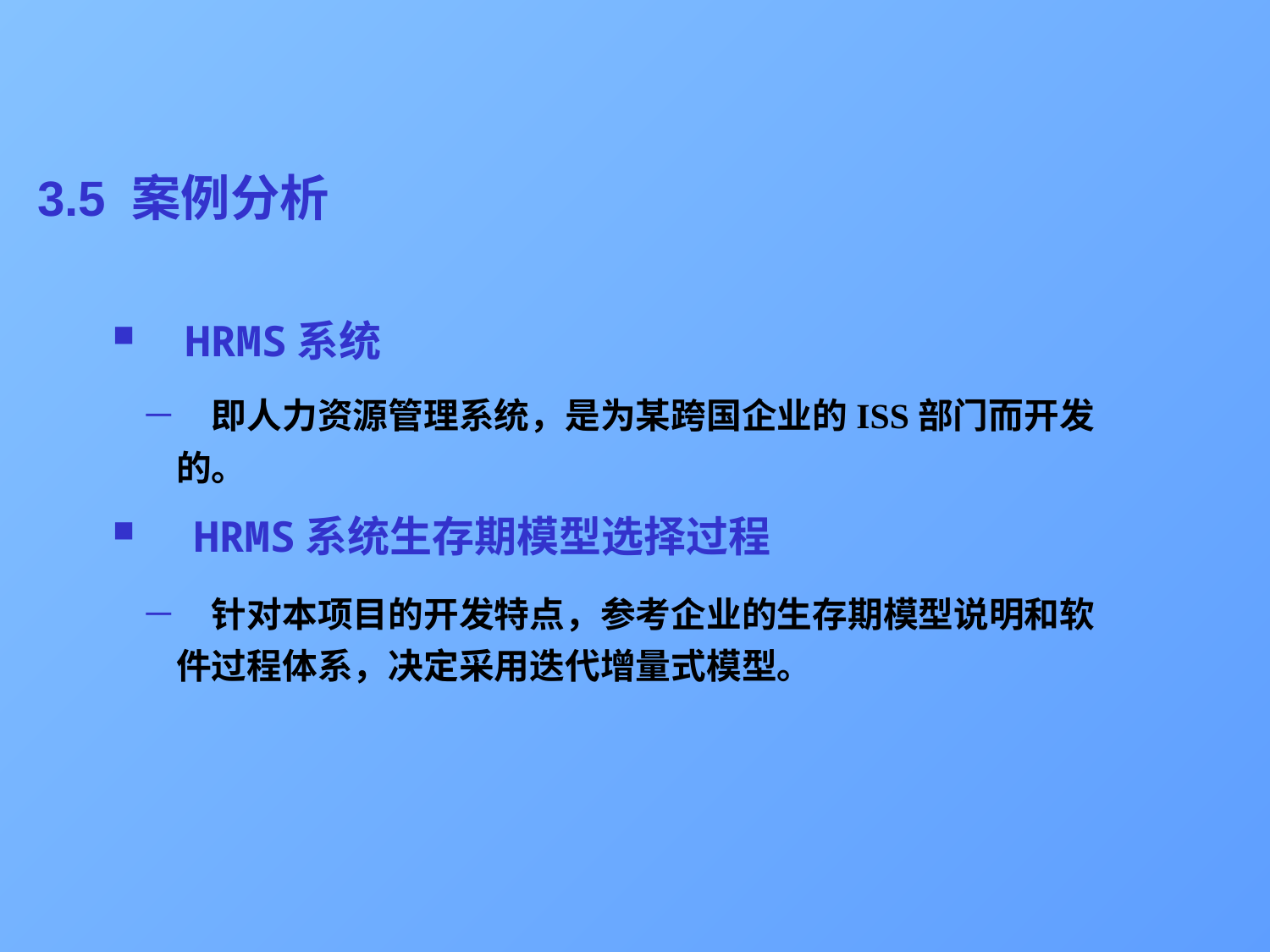

# 3.5 案例分析

    HRMS系统
　即人力资源管理系统，是为某跨国企业的ISS部门而开发的。
  HRMS系统生存期模型选择过程
　针对本项目的开发特点，参考企业的生存期模型说明和软件过程体系，决定采用迭代增量式模型。